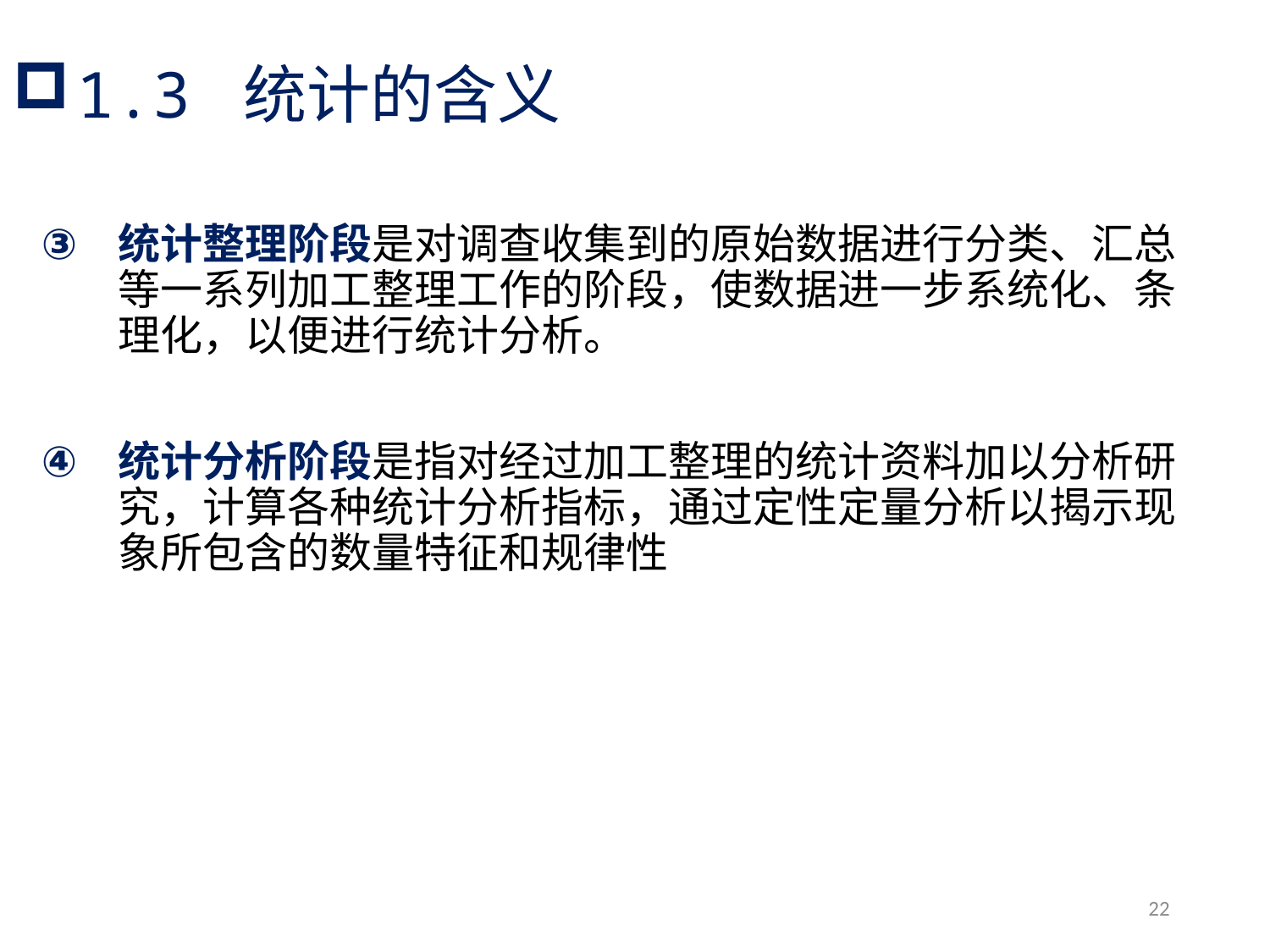

# 1.3 统计的含义
统计整理阶段是对调查收集到的原始数据进行分类、汇总等一系列加工整理工作的阶段，使数据进一步系统化、条理化，以便进行统计分析。

统计分析阶段是指对经过加工整理的统计资料加以分析研究，计算各种统计分析指标，通过定性定量分析以揭示现象所包含的数量特征和规律性

22